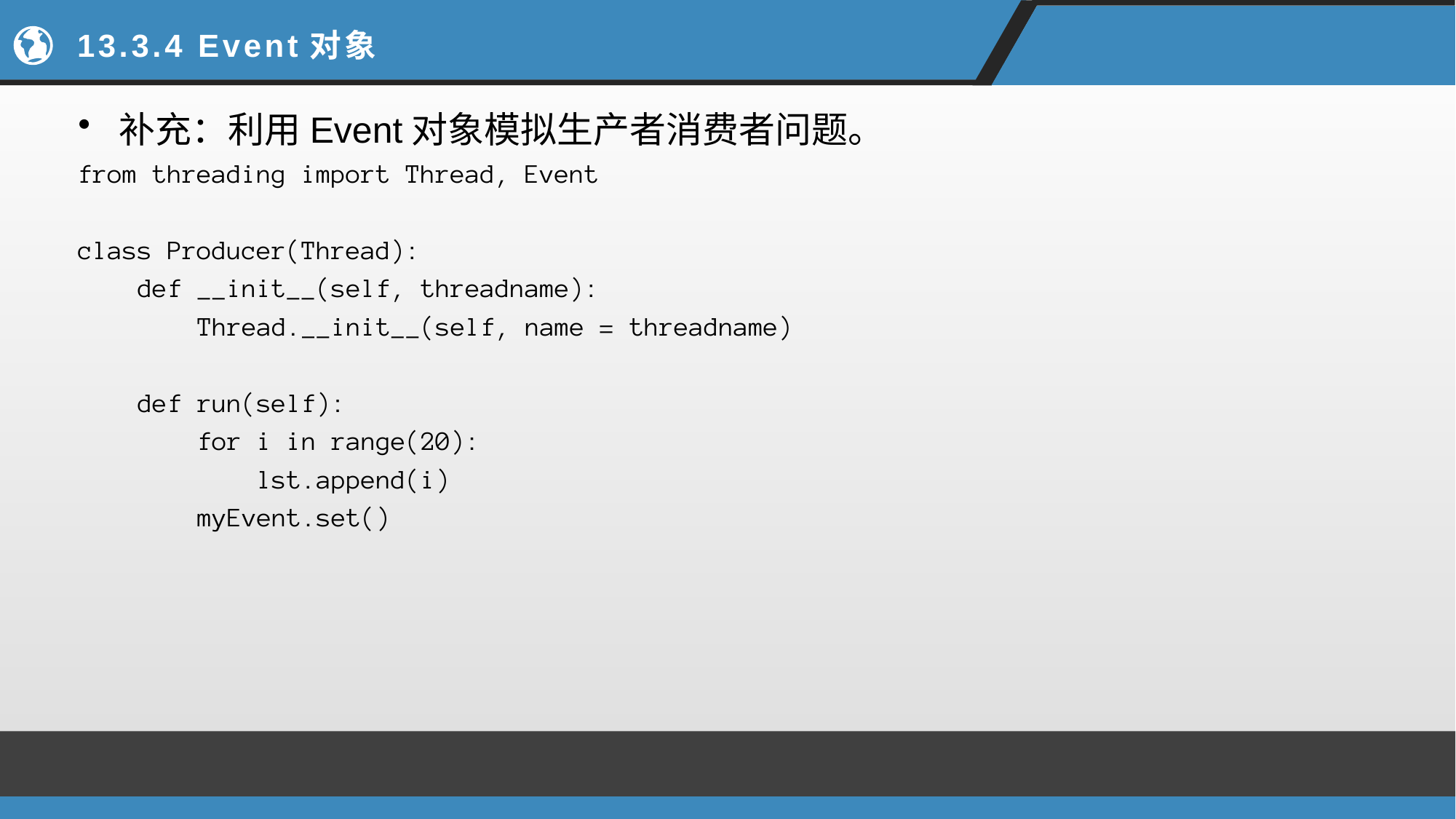

# 13.3.4 Event对象

补充：利用Event对象模拟生产者消费者问题。
from threading import Thread, Event

class Producer(Thread):
    def __init__(self, threadname):
        Thread.__init__(self, name = threadname)

    def run(self):
        for i in range(20):
            lst.append(i)
        myEvent.set()